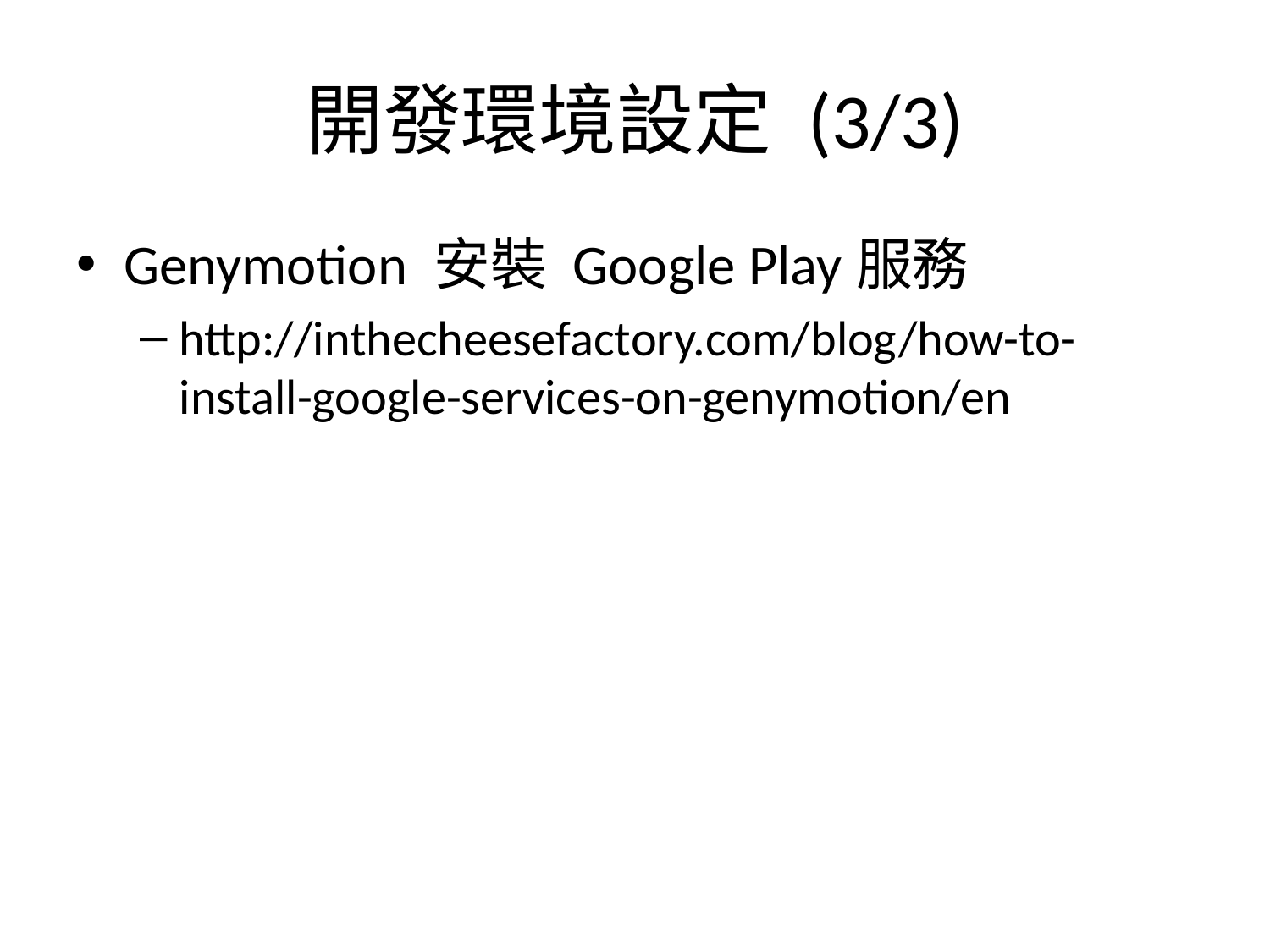

# 開發環境設定 (3/3)
Genymotion 安裝 Google Play服務
http://inthecheesefactory.com/blog/how-to-install-google-services-on-genymotion/en